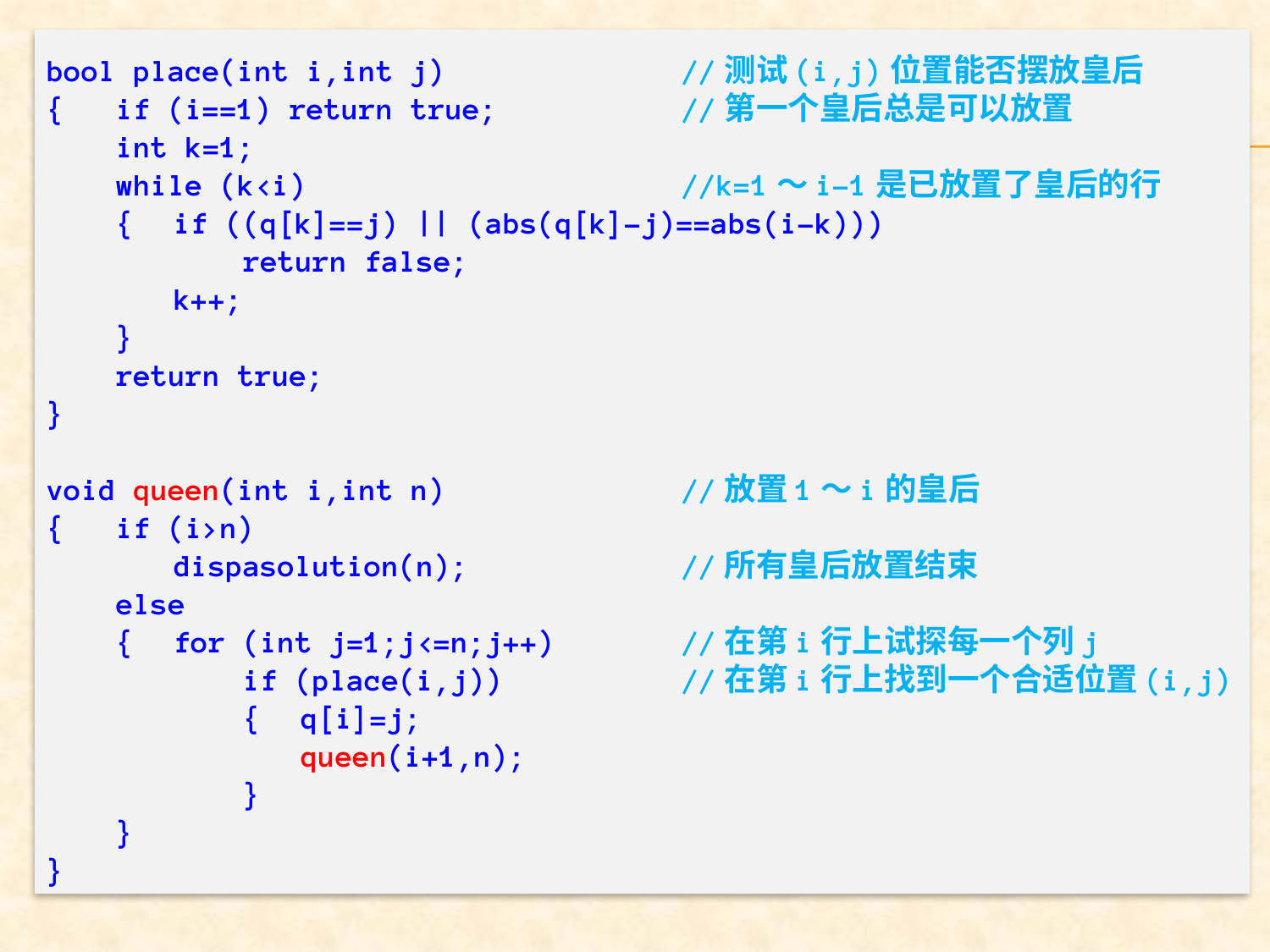

bool place(int i,int j)		//测试(i,j)位置能否摆放皇后
{   if (i==1) return true;		//第一个皇后总是可以放置
    int k=1;
    while (k<i)			//k=1～i-1是已放置了皇后的行
    {	if ((q[k]==j) || (abs(q[k]-j)==abs(i-k)))
	    return false;
	k++;
    }
    return true;
}
void queen(int i,int n)		//放置1～i的皇后
{   if (i>n)
	dispasolution(n);		//所有皇后放置结束
    else
    {	for (int j=1;j<=n;j++)	//在第i行上试探每一个列j
	    if (place(i,j))		//在第i行上找到一个合适位置(i,j)
	    {	q[i]=j;
		queen(i+1,n);
	    }
    }
}
67